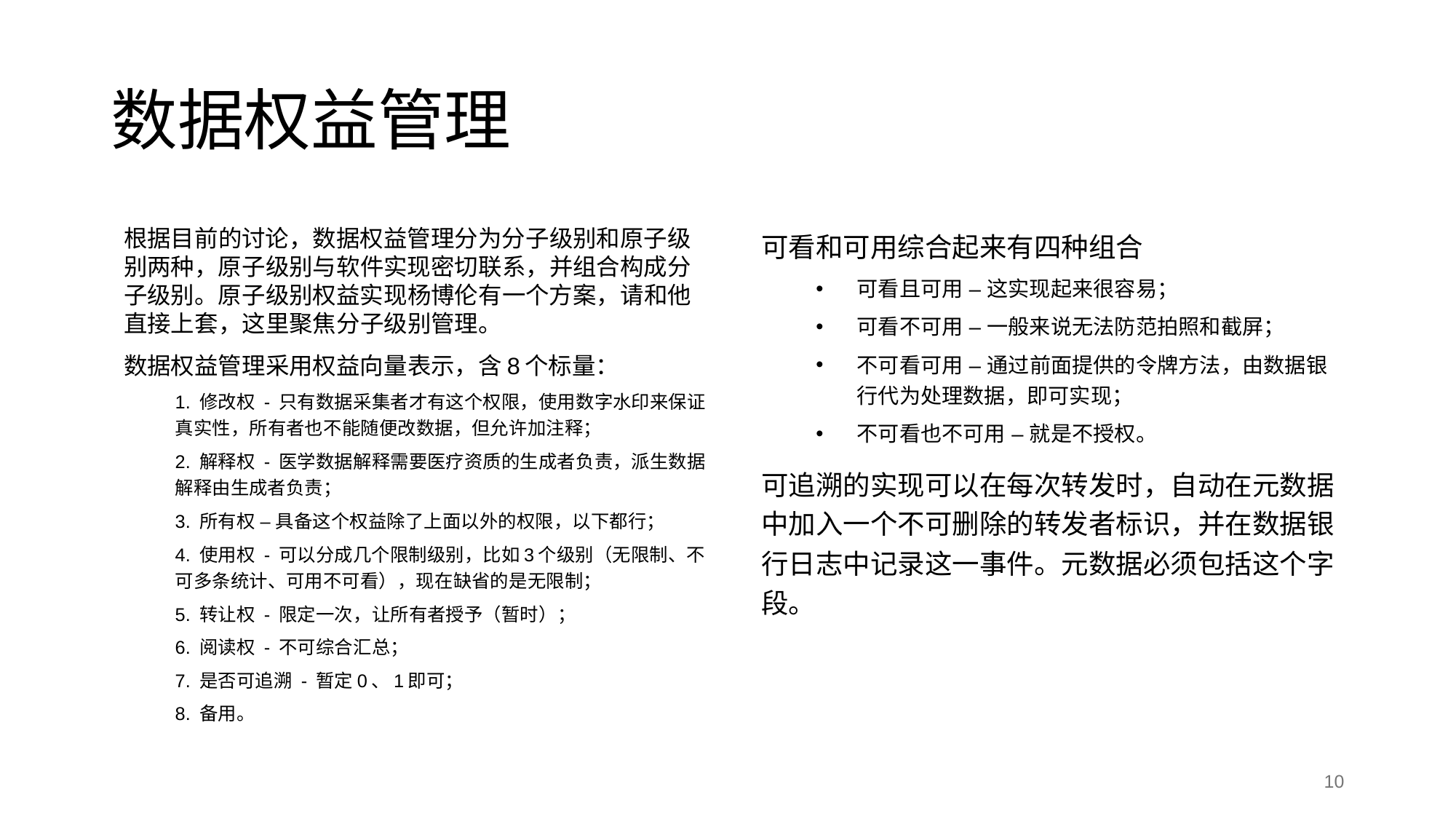

# 数据权益管理
根据目前的讨论，数据权益管理分为分子级别和原子级别两种，原子级别与软件实现密切联系，并组合构成分子级别。原子级别权益实现杨博伦有一个方案，请和他直接上套，这里聚焦分子级别管理。
数据权益管理采用权益向量表示，含8个标量：
1. 修改权 - 只有数据采集者才有这个权限，使用数字水印来保证真实性，所有者也不能随便改数据，但允许加注释；
2. 解释权 - 医学数据解释需要医疗资质的生成者负责，派生数据解释由生成者负责；
3. 所有权 – 具备这个权益除了上面以外的权限，以下都行；
4. 使用权 - 可以分成几个限制级别，比如3个级别（无限制、不可多条统计、可用不可看），现在缺省的是无限制；
5. 转让权 - 限定一次，让所有者授予（暂时）；
6. 阅读权 - 不可综合汇总；
7. 是否可追溯 - 暂定0、1即可；
8. 备用。

可看和可用综合起来有四种组合
可看且可用 – 这实现起来很容易；
可看不可用 – 一般来说无法防范拍照和截屏；
不可看可用 – 通过前面提供的令牌方法，由数据银行代为处理数据，即可实现；
不可看也不可用 – 就是不授权。
可追溯的实现可以在每次转发时，自动在元数据中加入一个不可删除的转发者标识，并在数据银行日志中记录这一事件。元数据必须包括这个字段。
10